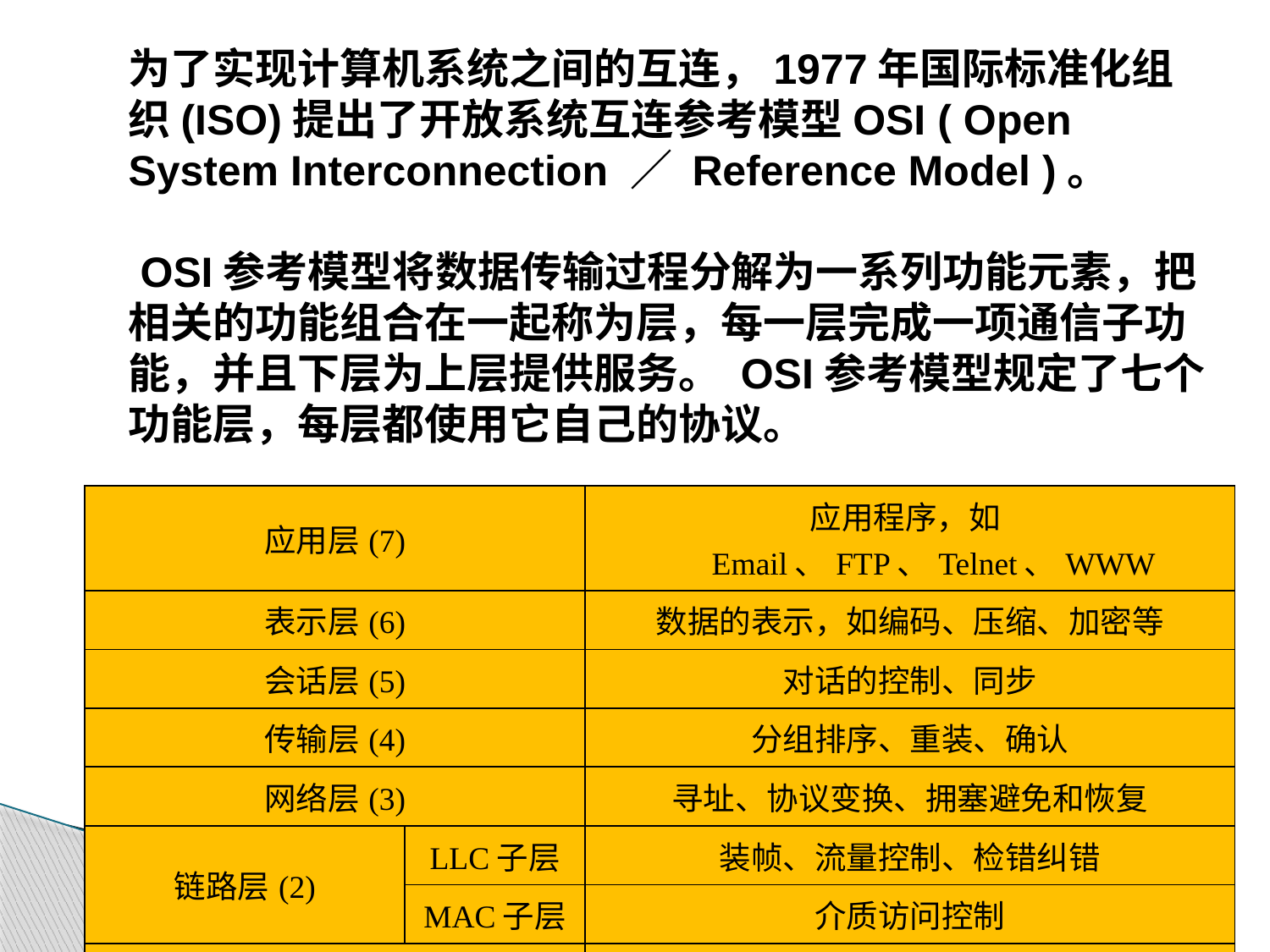

为了实现计算机系统之间的互连，1977年国际标准化组织(ISO)提出了开放系统互连参考模型OSI ( Open System Interconnection ／ Reference Model )。

	 OSI参考模型将数据传输过程分解为一系列功能元素，把相关的功能组合在一起称为层，每一层完成一项通信子功能，并且下层为上层提供服务。 OSI参考模型规定了七个功能层，每层都使用它自己的协议。
| 应用层(7) |  | 应用程序，如Email、FTP、Telnet、WWW |
| --- | --- | --- |
| 表示层(6) |  | 数据的表示，如编码、压缩、加密等 |
| 会话层(5) |  | 对话的控制、同步 |
| 传输层(4) |  | 分组排序、重装、确认 |
| 网络层(3) |  | 寻址、协议变换、拥塞避免和恢复 |
| 链路层(2) | LLC子层 | 装帧、流量控制、检错纠错 |
|  | MAC子层 | 介质访问控制 |
| 物理层(1) |  | 传输信号和介质的电气规范 |